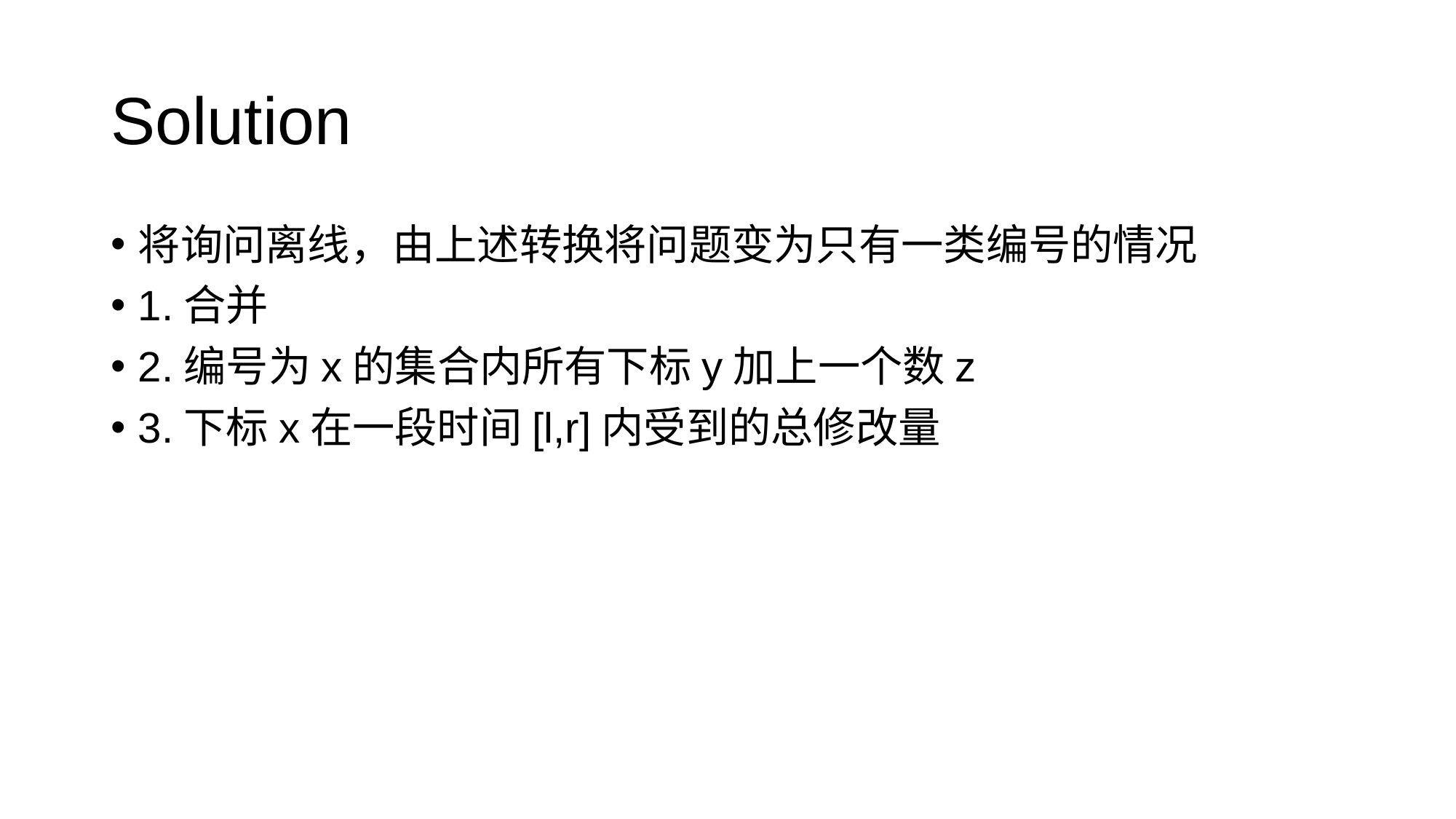

# Solution
将询问离线，由上述转换将问题变为只有一类编号的情况
1.合并
2.编号为x的集合内所有下标y加上一个数z
3.下标x在一段时间[l,r]内受到的总修改量